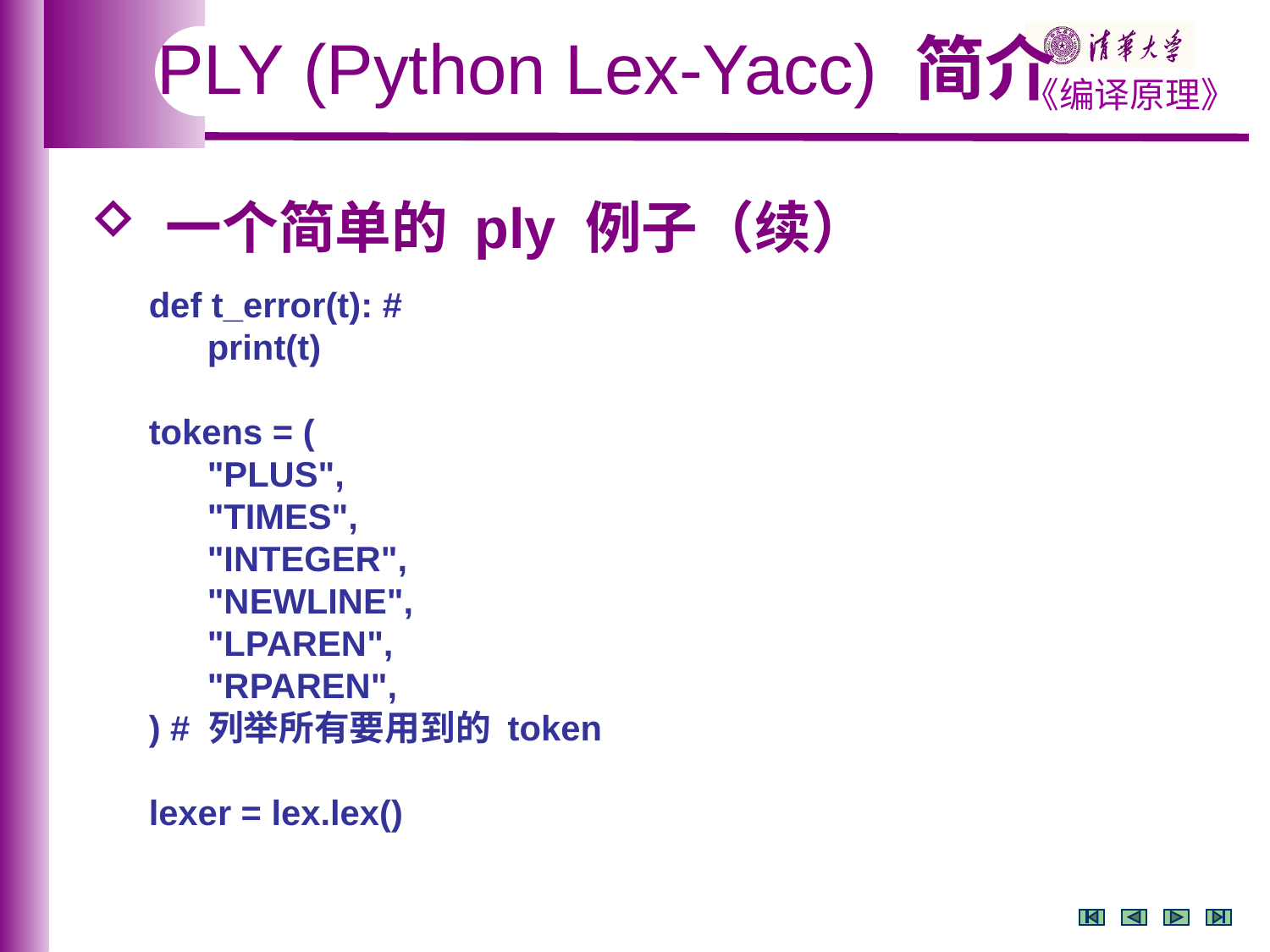

PLY (Python Lex-Yacc) 简介

 一个简单的 ply 例子（续）
def t_error(t): #
      print(t)
tokens = (
      "PLUS",
      "TIMES",
      "INTEGER",
      "NEWLINE",
      "LPAREN",
      "RPAREN",
) # 列举所有要用到的 token
lexer = lex.lex()